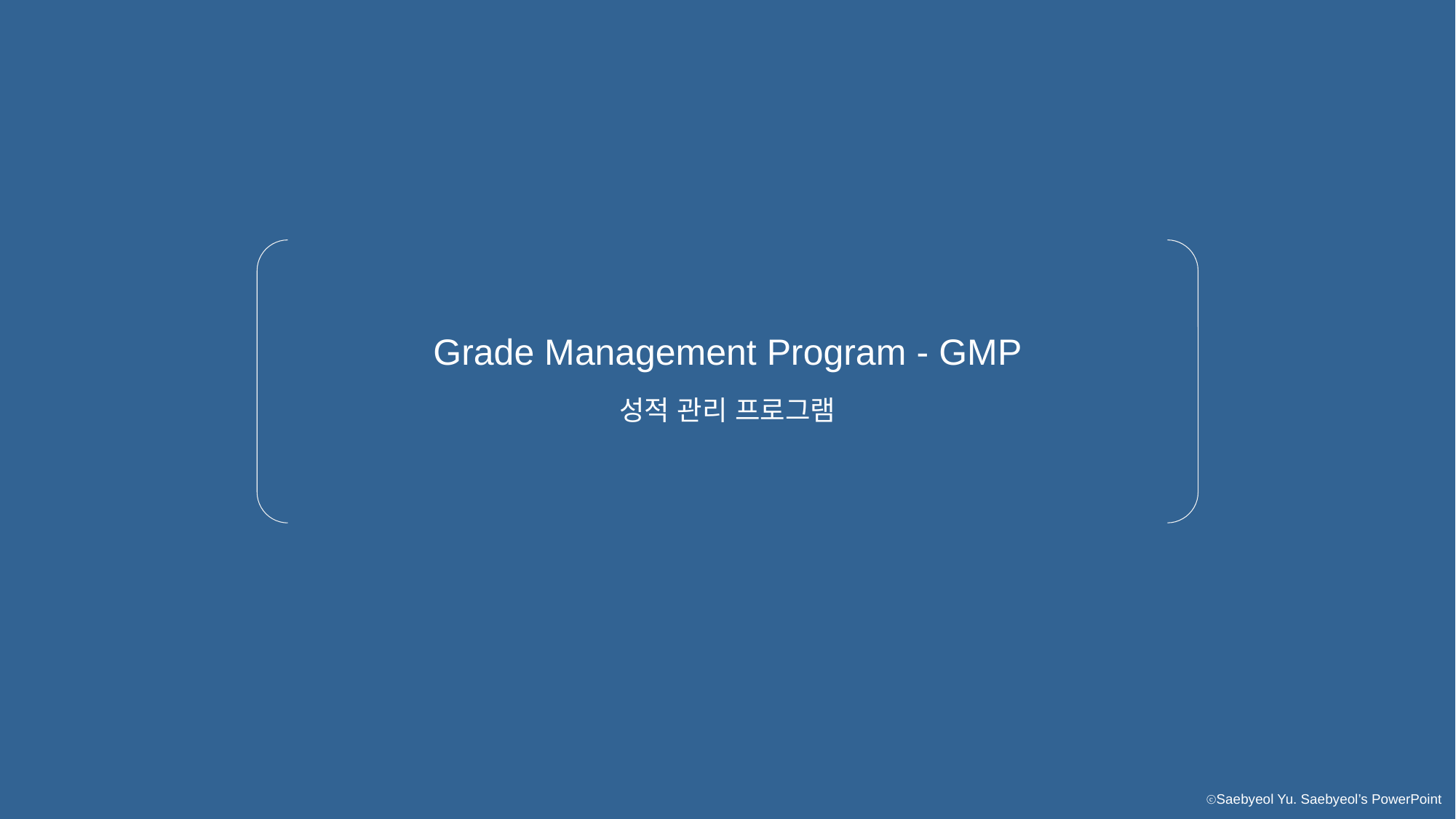

Grade Management Program - GMP
성적 관리 프로그램